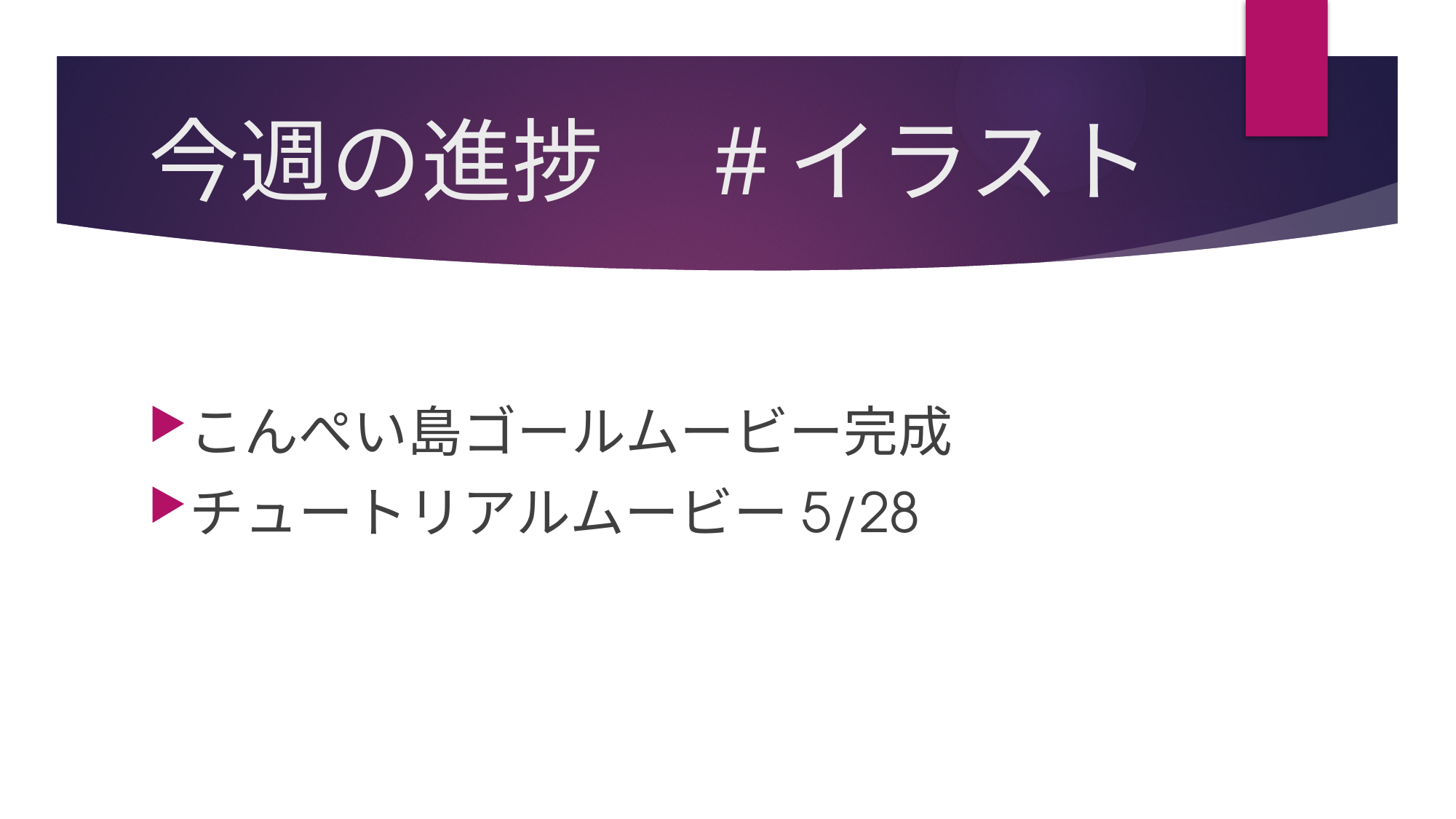

# 今週の進捗　#イラスト

こんぺい島ゴールムービー完成
チュートリアルムービー5/28